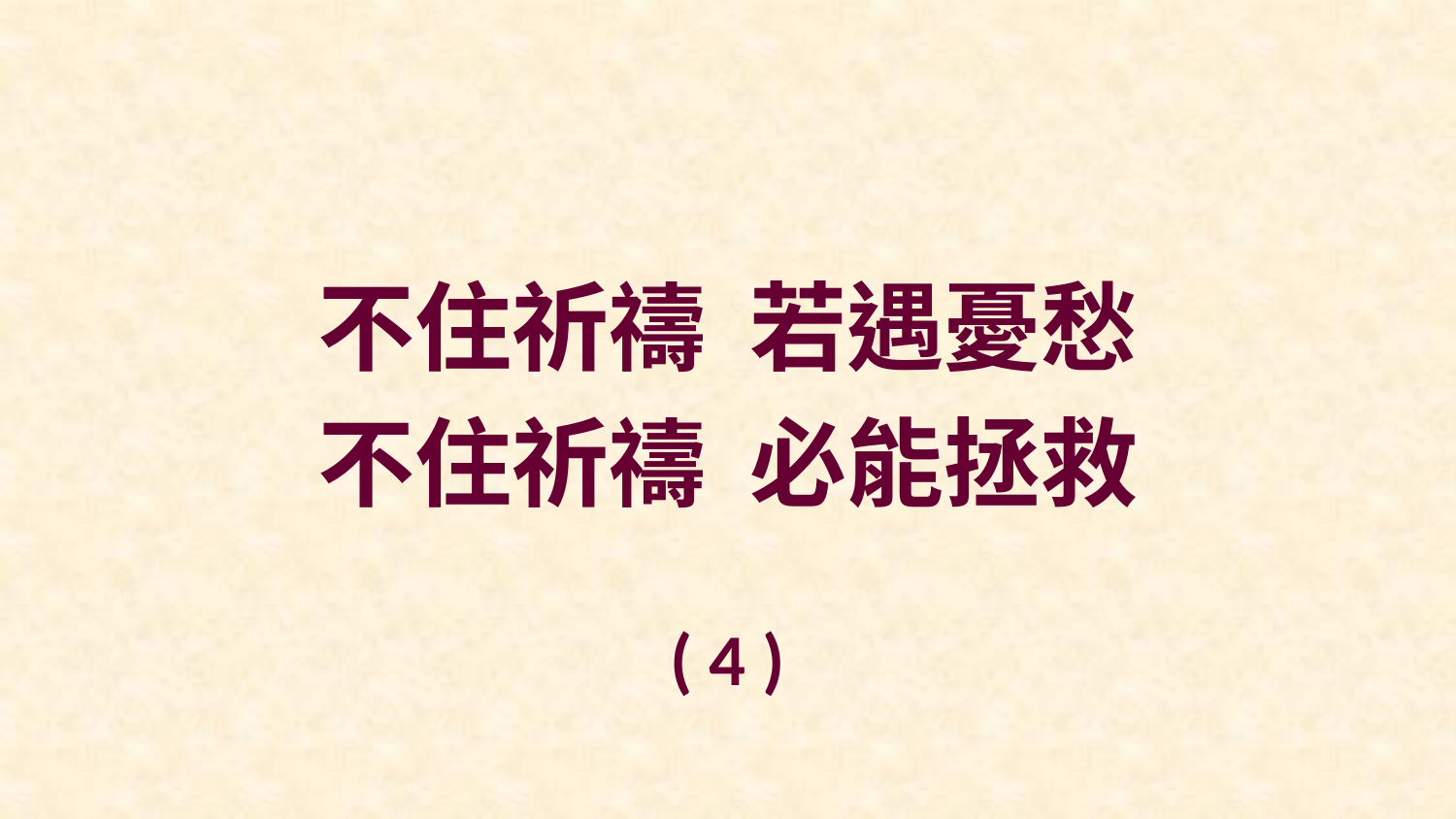

不住祈禱  若遇憂愁
不住祈禱  必能拯救
( 4 )